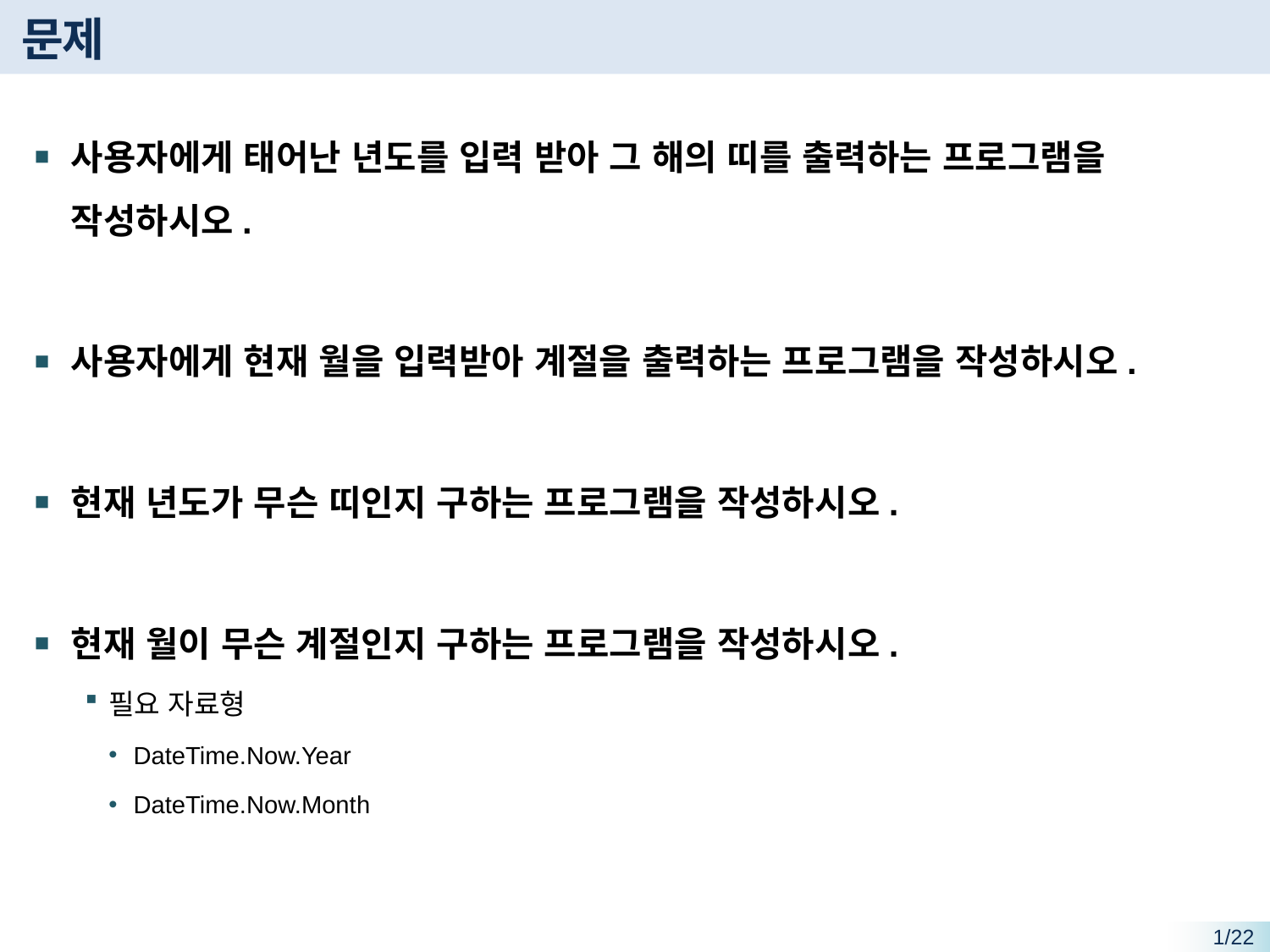

# 문제
사용자에게 태어난 년도를 입력 받아 그 해의 띠를 출력하는 프로그램을 작성하시오.

사용자에게 현재 월을 입력받아 계절을 출력하는 프로그램을 작성하시오.

현재 년도가 무슨 띠인지 구하는 프로그램을 작성하시오.

현재 월이 무슨 계절인지 구하는 프로그램을 작성하시오.
필요 자료형
DateTime.Now.Year
DateTime.Now.Month